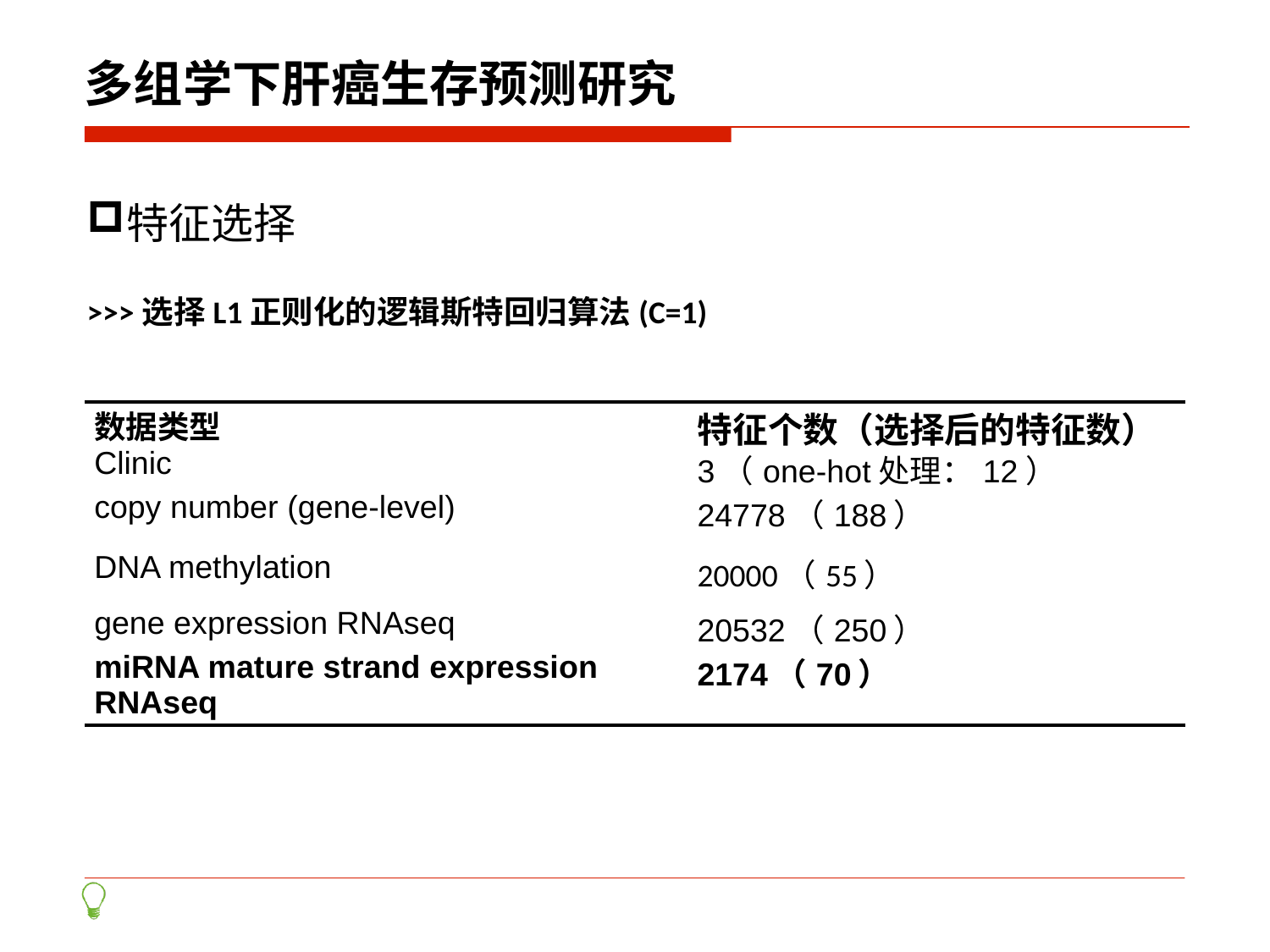

# 多组学下肝癌生存预测研究
特征选择
>>>选择L1正则化的逻辑斯特回归算法(C=1)
| 数据类型 | 特征个数（选择后的特征数） |
| --- | --- |
| Clinic | 3（one-hot处理：12） |
| copy number (gene-level) | 24778（188） |
| DNA methylation | 20000（55） |
| gene expression RNAseq | 20532（250） |
| miRNA mature strand expression RNAseq | 2174（70） |